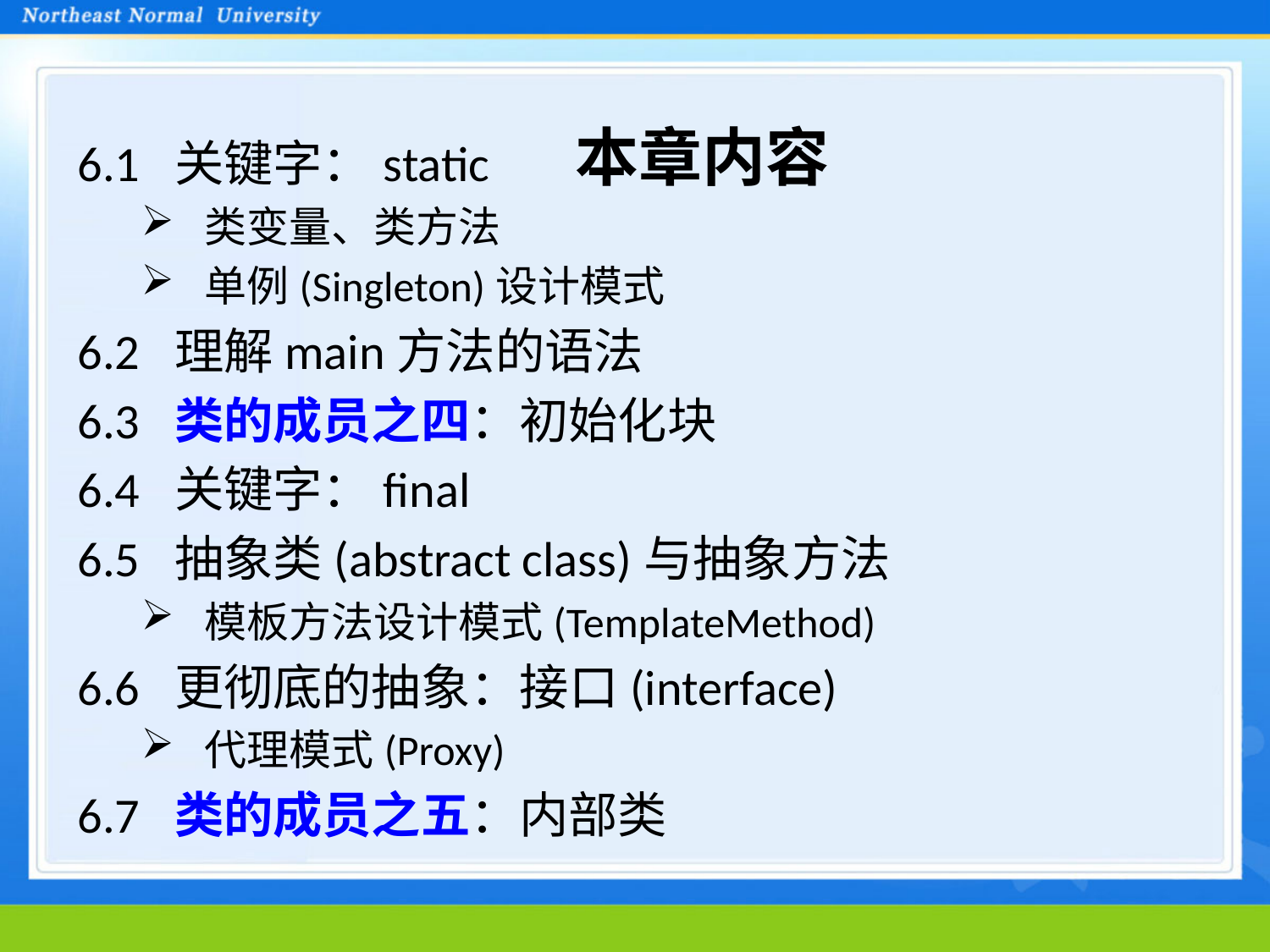

# 本章内容
6.1  关键字：static
类变量、类方法
单例(Singleton)设计模式
6.2  理解main方法的语法
6.3  类的成员之四：初始化块
6.4  关键字：final
6.5  抽象类(abstract class)与抽象方法
模板方法设计模式(TemplateMethod)
6.6  更彻底的抽象：接口(interface)
代理模式(Proxy)
6.7  类的成员之五：内部类